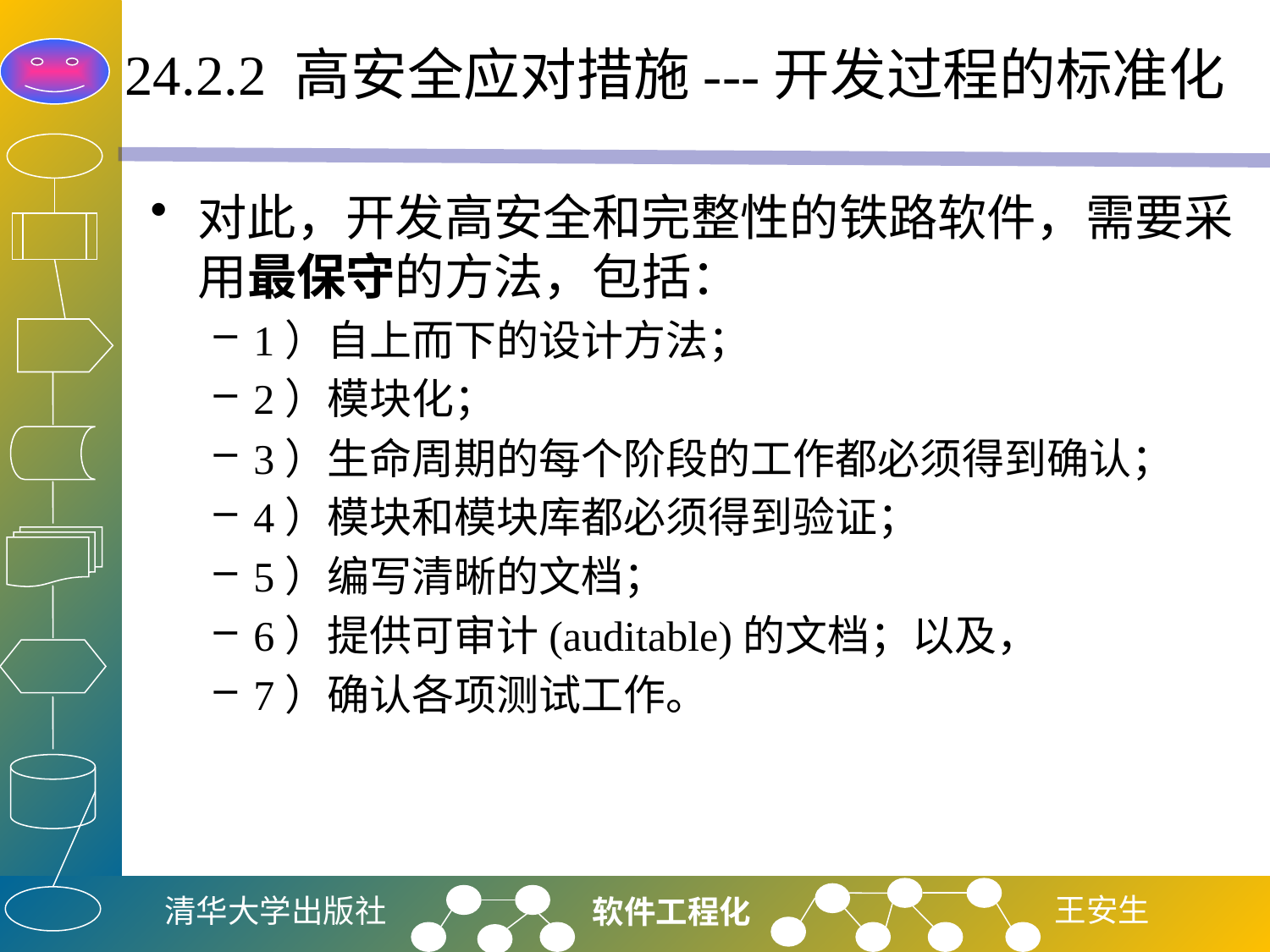

# 24.2.2 高安全应对措施---开发过程的标准化
对此，开发高安全和完整性的铁路软件，需要采用最保守的方法，包括：
1）自上而下的设计方法；
2）模块化；
3）生命周期的每个阶段的工作都必须得到确认；
4）模块和模块库都必须得到验证；
5）编写清晰的文档；
6）提供可审计(auditable)的文档；以及，
7）确认各项测试工作。